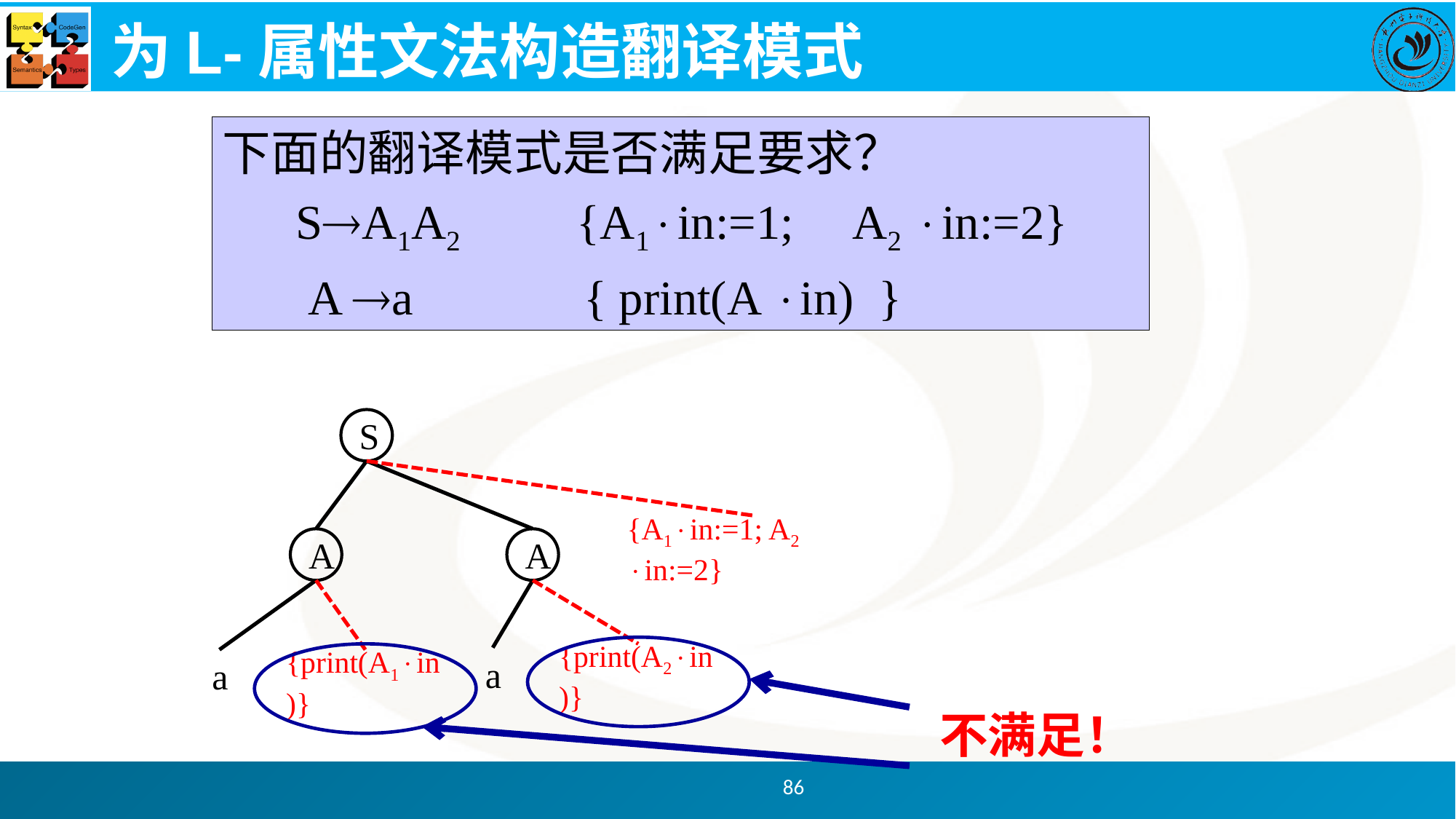

# 为L-属性文法构造翻译模式
下面的翻译模式是否满足要求？
      S→A1A2          {A1⋅in:=1;     A2 ⋅in:=2}
       A →a              { print(A ⋅in)  }
S
{A1⋅in:=1; A2 ⋅in:=2}
A
A

{print(A2⋅in)}
a
a
{print(A1⋅in)}
不满足！
86